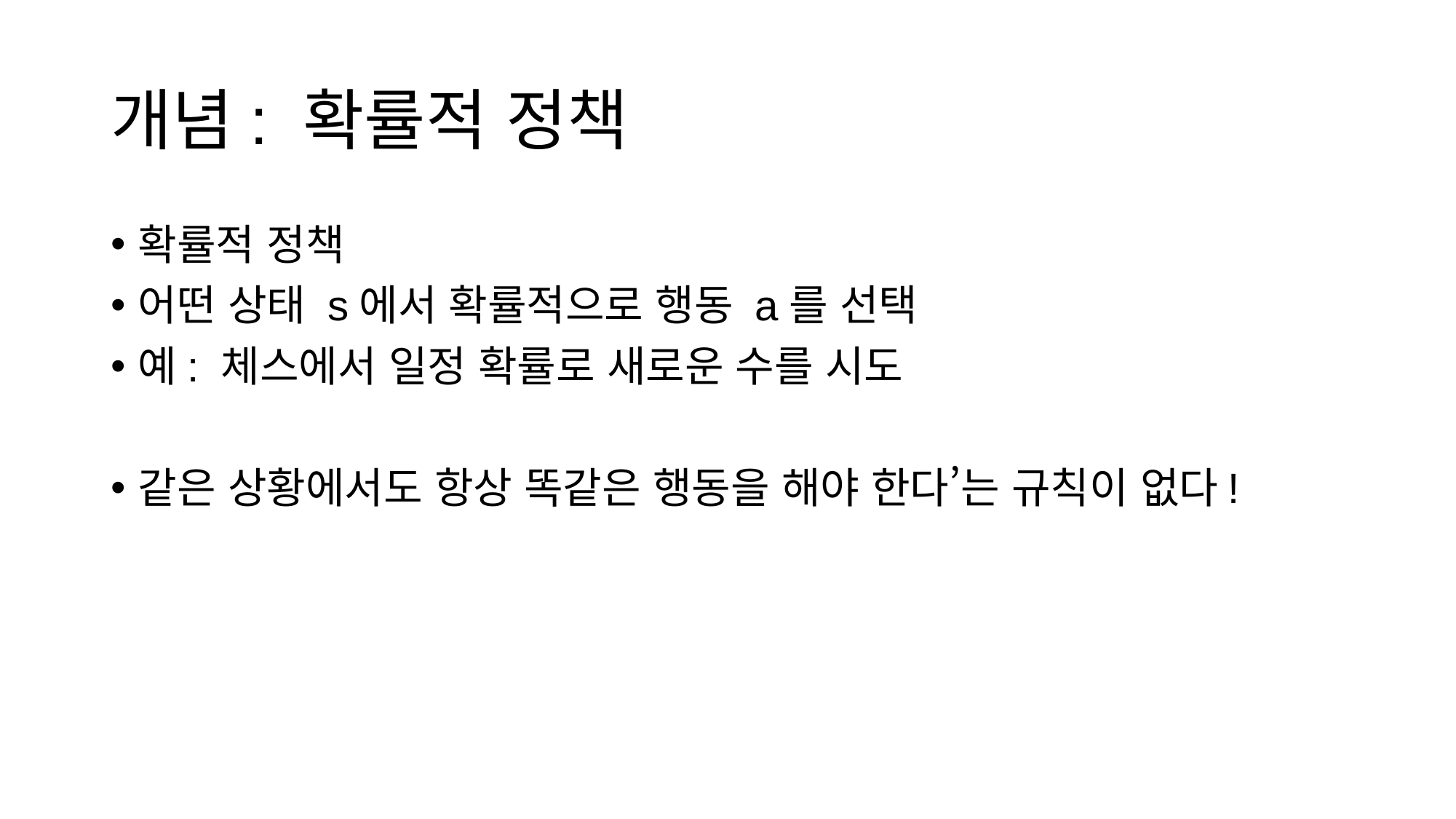

# 개념: 확률적 정책
확률적 정책
어떤 상태 s에서 확률적으로 행동 a를 선택
예: 체스에서 일정 확률로 새로운 수를 시도

같은 상황에서도 항상 똑같은 행동을 해야 한다’는 규칙이 없다!